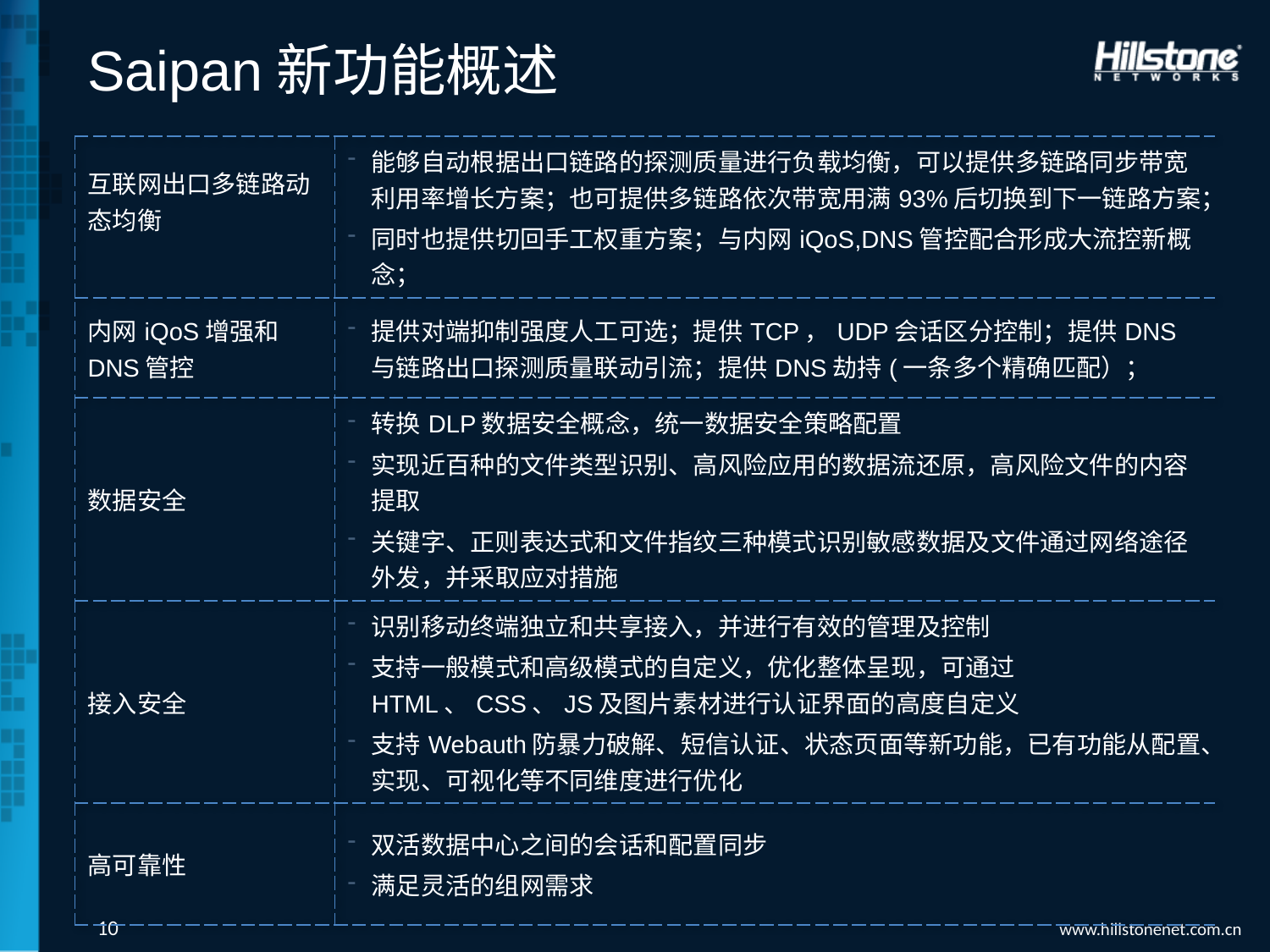

# Saipan新功能概述
| 互联网出口多链路动态均衡 | 能够自动根据出口链路的探测质量进行负载均衡，可以提供多链路同步带宽利用率增长方案；也可提供多链路依次带宽用满93%后切换到下一链路方案； 同时也提供切回手工权重方案；与内网iQoS,DNS管控配合形成大流控新概念； |
| --- | --- |
| 内网iQoS增强和DNS管控 | 提供对端抑制强度人工可选；提供TCP，UDP会话区分控制；提供DNS与链路出口探测质量联动引流；提供DNS劫持(一条多个精确匹配）； |
| 数据安全 | 转换DLP数据安全概念，统一数据安全策略配置 实现近百种的文件类型识别、高风险应用的数据流还原，高风险文件的内容提取 关键字、正则表达式和文件指纹三种模式识别敏感数据及文件通过网络途径外发，并采取应对措施 |
| 接入安全 | 识别移动终端独立和共享接入，并进行有效的管理及控制 支持一般模式和高级模式的自定义，优化整体呈现，可通过HTML、CSS、JS及图片素材进行认证界面的高度自定义 支持Webauth防暴力破解、短信认证、状态页面等新功能，已有功能从配置、实现、可视化等不同维度进行优化 |
| 高可靠性 | 双活数据中心之间的会话和配置同步 满足灵活的组网需求 |